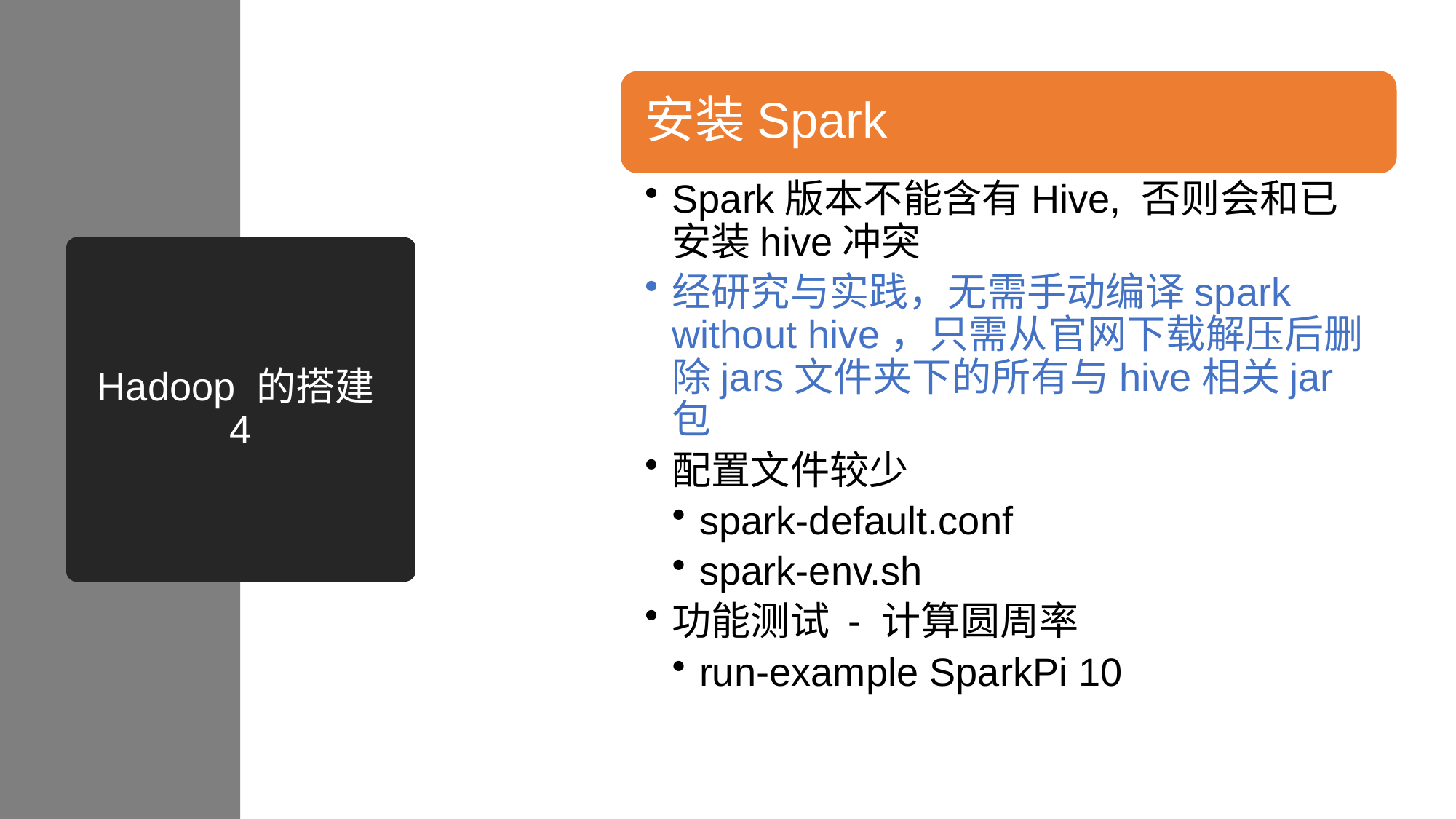

安装Spark
Spark版本不能含有Hive, 否则会和已安装hive冲突
经研究与实践，无需手动编译spark without hive，只需从官网下载解压后删除jars文件夹下的所有与hive相关jar包
配置文件较少
spark-default.conf
spark-env.sh
功能测试 - 计算圆周率
run-example SparkPi 10
# Hadoop 的搭建4